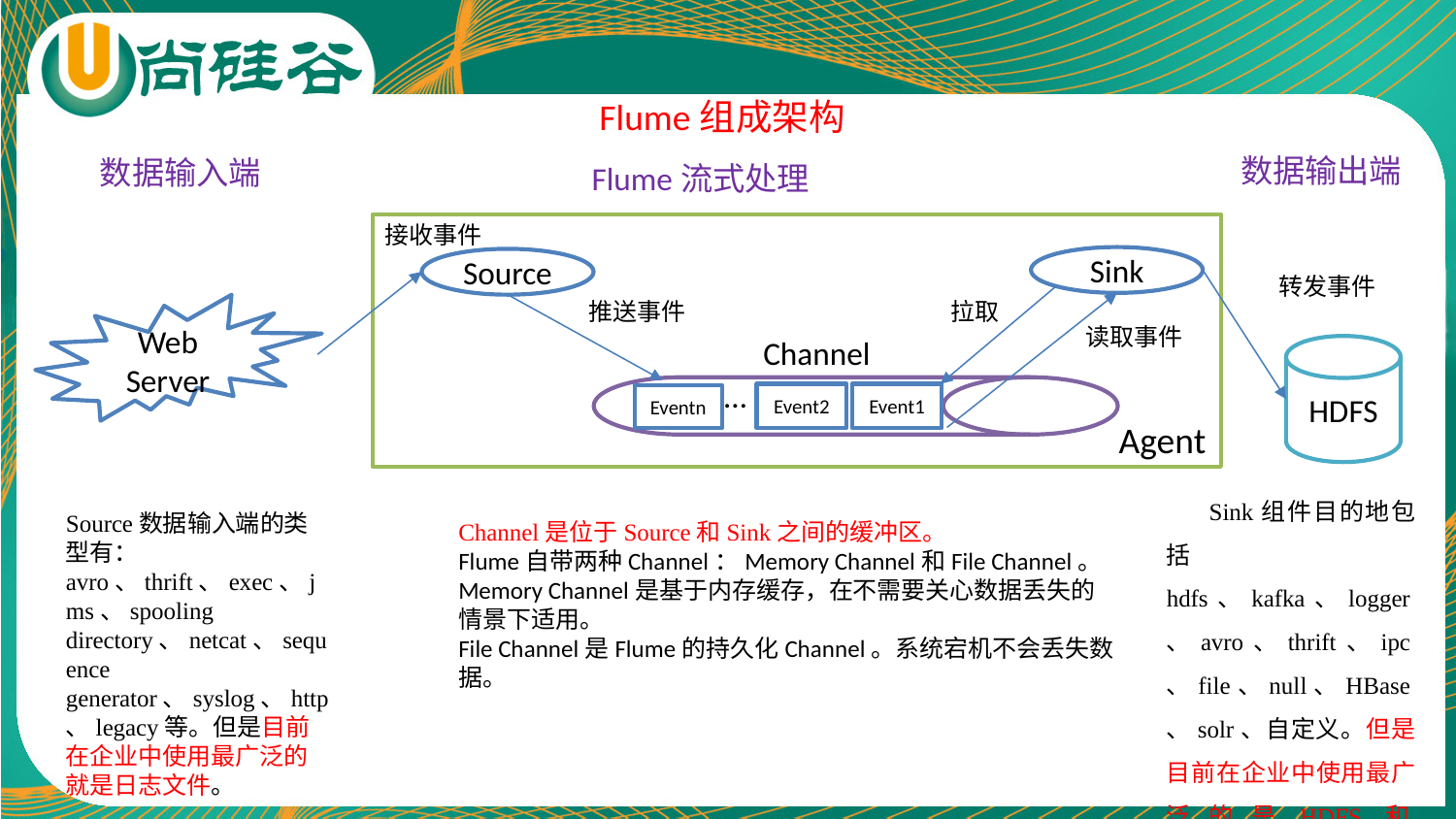

Flume组成架构
数据输出端
数据输入端
Flume流式处理
接收事件

Sink
Source
转发事件
拉取
推送事件
Web
Server
读取事件
Channel
HDFS
…

Event1
Event2
Eventn
Agent
Sink组件目的地包括hdfs、kafka、logger、avro、thrift、ipc、file、null、HBase、solr、自定义。但是目前在企业中使用最广泛的是HDFS和Kafka。
Source数据输入端的类型有：avro、thrift、exec、jms、spooling directory、netcat、sequence generator、syslog、http、legacy等。但是目前在企业中使用最广泛的就是日志文件。
Channel是位于Source和Sink之间的缓冲区。
Flume自带两种Channel：Memory Channel和File Channel。
Memory Channel是基于内存缓存，在不需要关心数据丢失的情景下适用。
File Channel是Flume的持久化Channel。系统宕机不会丢失数据。